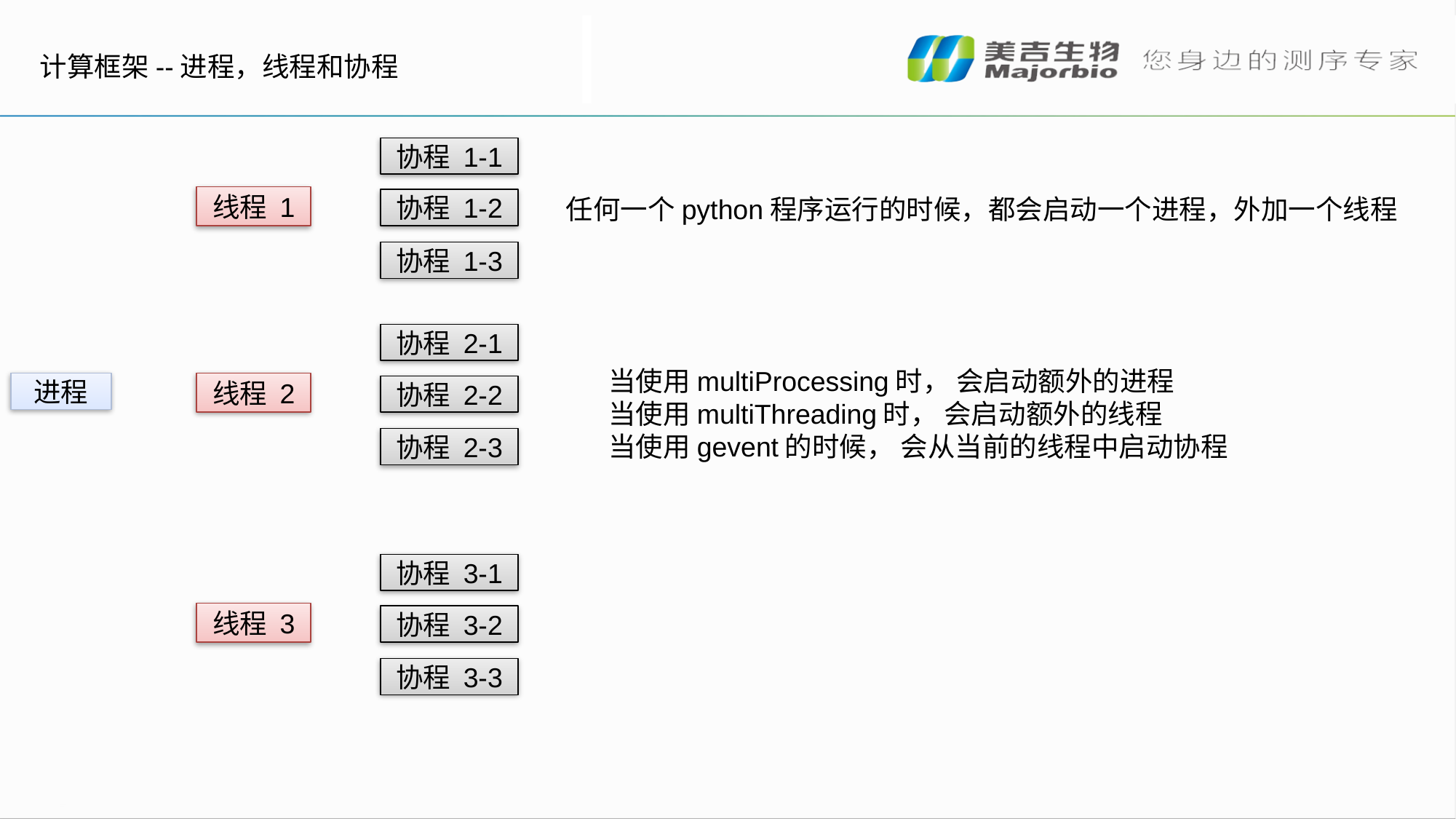

计算框架--进程，线程和协程
协程 1-1
任何一个python程序运行的时候，都会启动一个进程，外加一个线程
线程 1
协程 1-2
协程 1-3
协程 2-1
当使用multiProcessing时， 会启动额外的进程
当使用multiThreading时， 会启动额外的线程
当使用gevent的时候， 会从当前的线程中启动协程

进程
线程 2
协程 2-2
协程 2-3
协程 3-1
线程 3
协程 3-2
协程 3-3